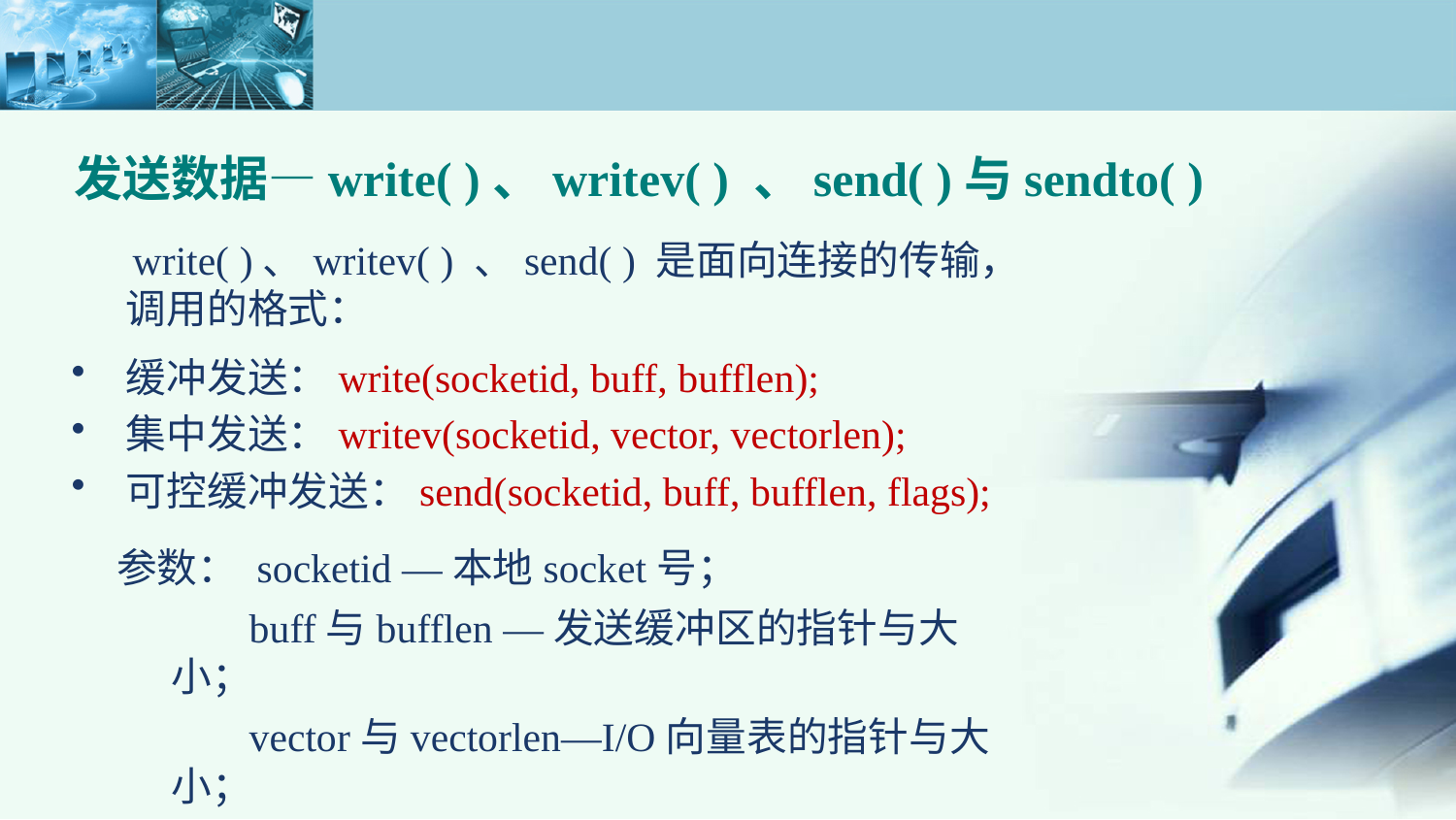

发送数据—write( )、writev( ) 、send( )与sendto( )
      write( )、writev( ) 、send( ) 是面向连接的传输，调用的格式：
缓冲发送：write(socketid, buff, bufflen);
集中发送：writev(socketid, vector, vectorlen);
可控缓冲发送：send(socketid, buff, bufflen, flags);
参数： socketid —本地socket号；
             buff与bufflen —发送缓冲区的指针与大小；
             vector与vectorlen—I/O向量表的指针与大小；
             flags用于区分write( ) 与send( )。